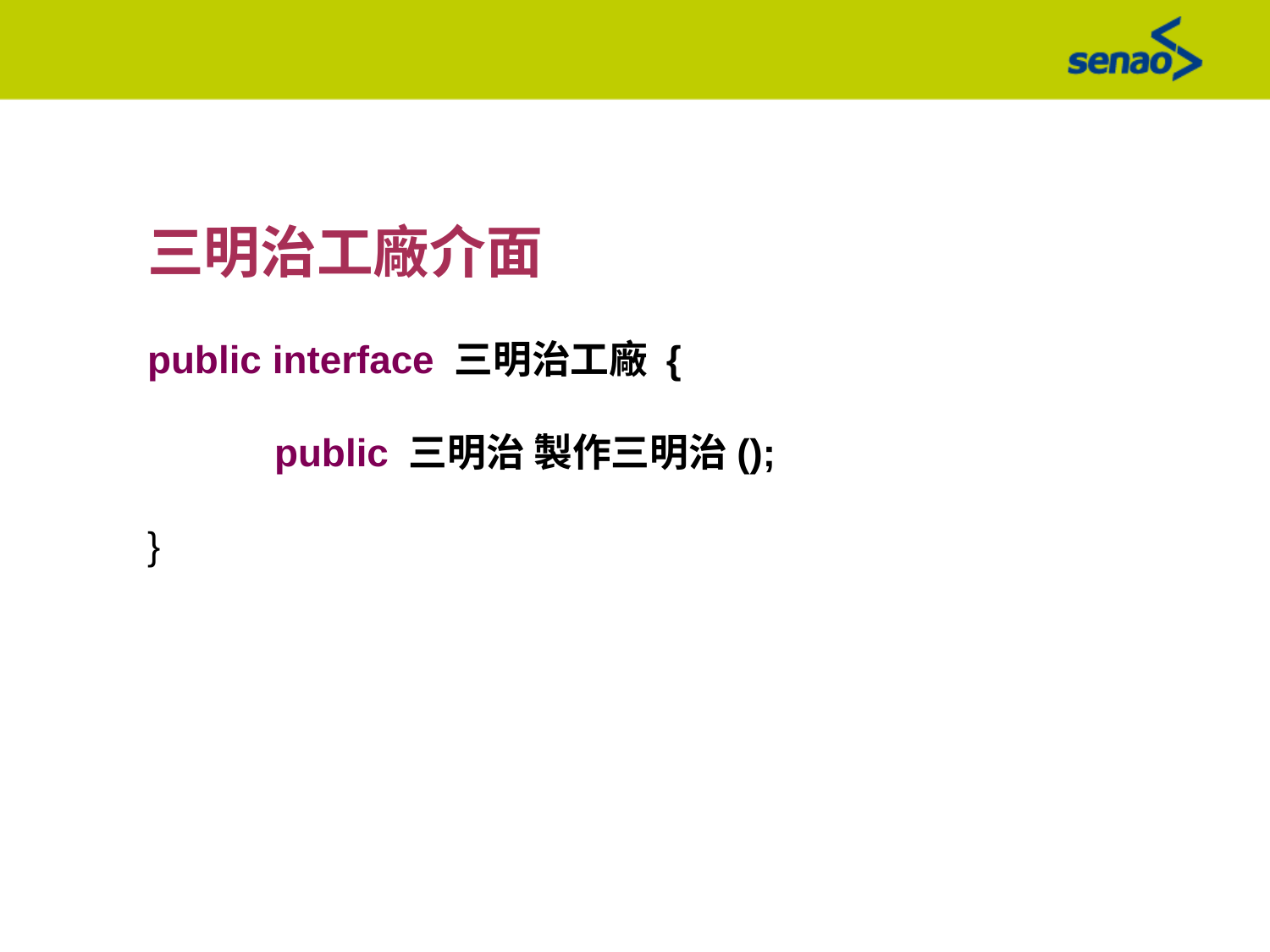

三明治工廠介面
public interface 三明治工廠 {

	public 三明治 製作三明治();

}